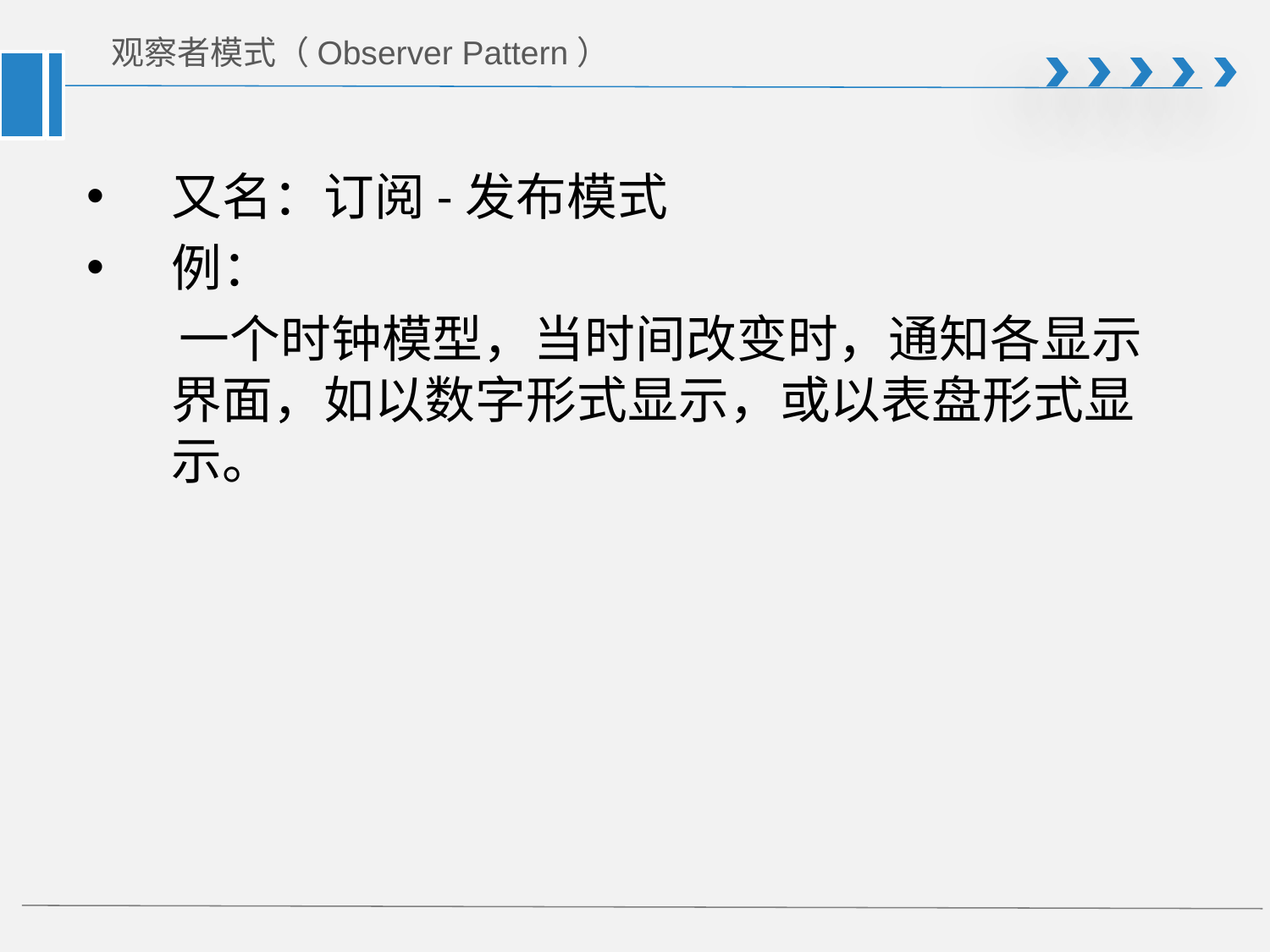

# 观察者模式（Observer Pattern）
又名：订阅-发布模式
例：
       一个时钟模型，当时间改变时，通知各显示界面，如以数字形式显示，或以表盘形式显示。